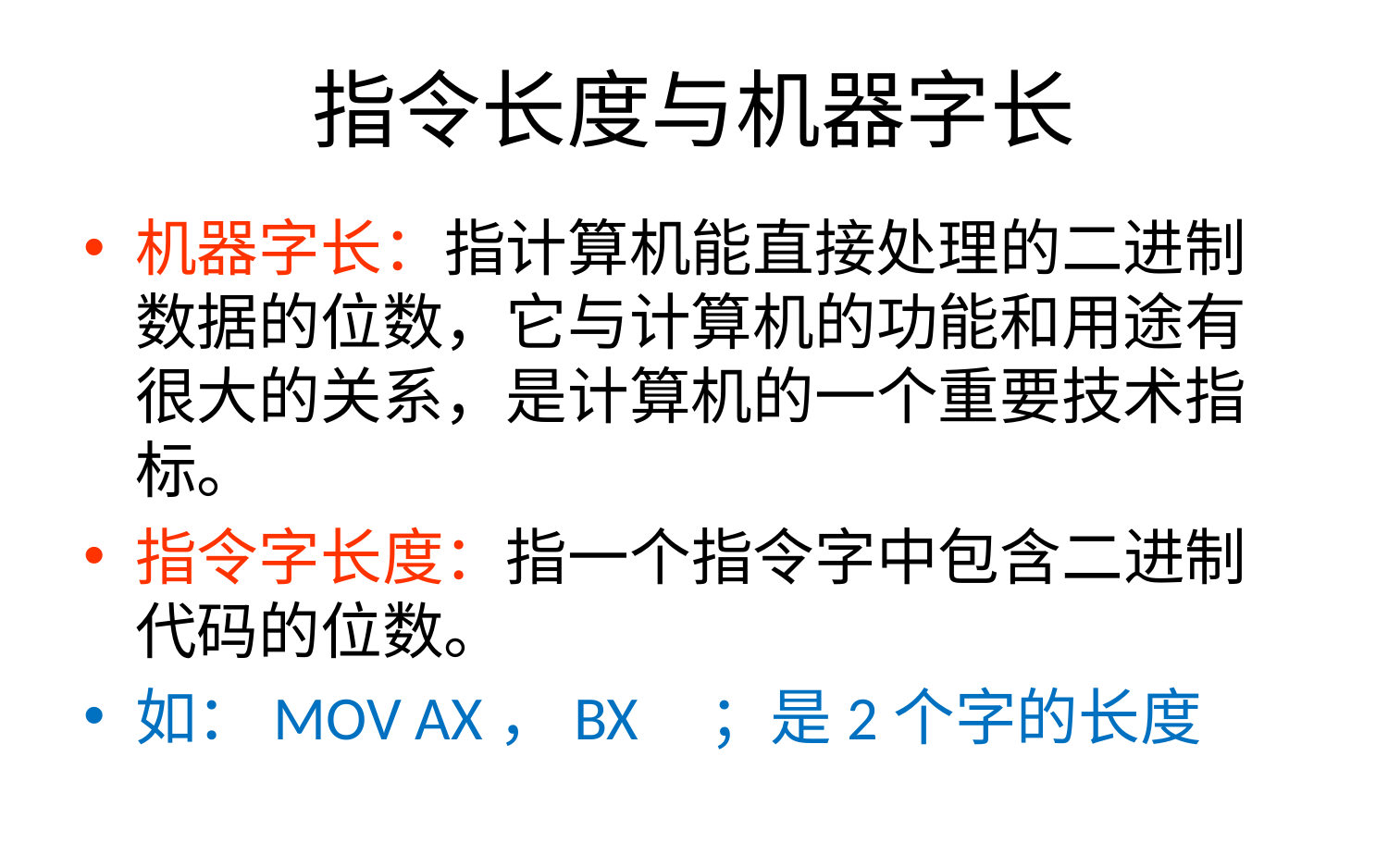

# 指令长度与机器字长
机器字长：指计算机能直接处理的二进制数据的位数，它与计算机的功能和用途有很大的关系，是计算机的一个重要技术指标。
指令字长度：指一个指令字中包含二进制代码的位数。
如：MOV AX，BX    ；是2个字的长度